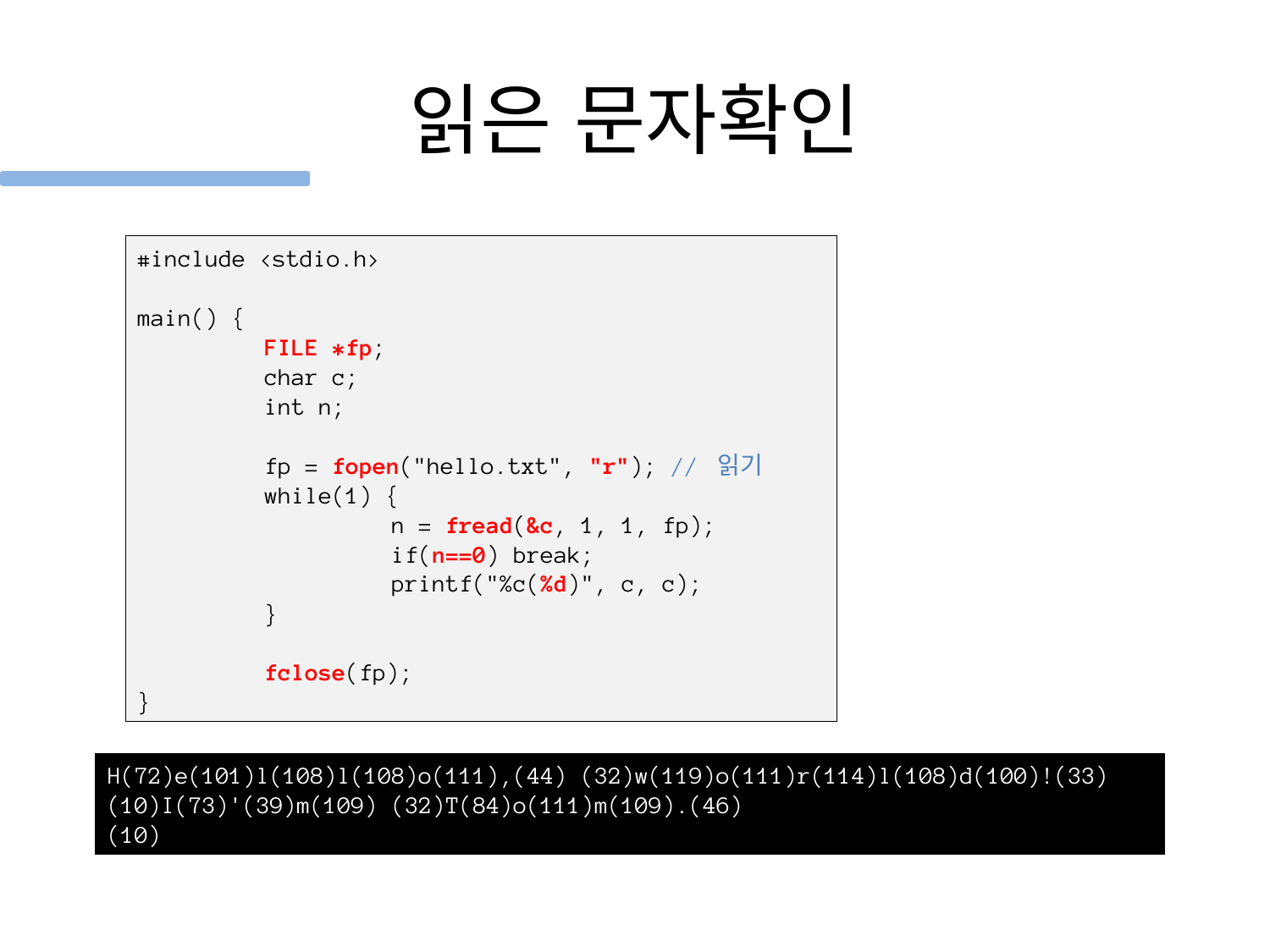

# 읽은 문자확인

#include <stdio.h>

main() {
	FILE *fp;
	char c;
	int n;

	fp = fopen("hello.txt", "r"); // 읽기
	while(1) {
		n = fread(&c, 1, 1, fp);
		if(n==0) break; 				printf("%c(%d)", c, c);
	}

	fclose(fp);
}
H(72)e(101)l(108)l(108)o(111),(44) (32)w(119)o(111)r(114)l(108)d(100)!(33)
(10)I(73)'(39)m(109) (32)T(84)o(111)m(109).(46)
(10)